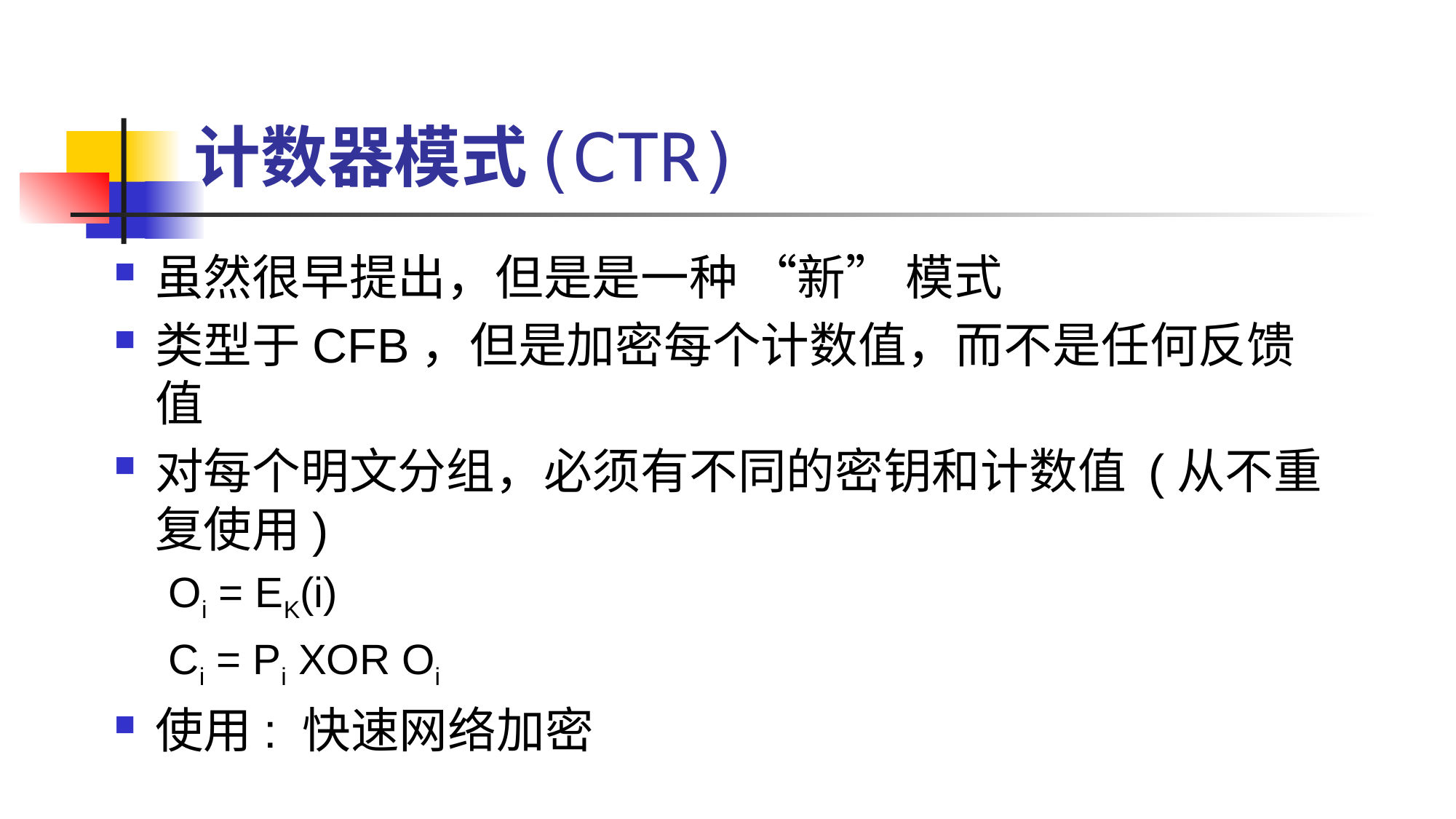

# 计数器模式(CTR)
虽然很早提出，但是是一种 “新” 模式
类型于CFB，但是加密每个计数值，而不是任何反馈值
对每个明文分组，必须有不同的密钥和计数值 (从不重复使用)
Oi = EK(i)
Ci = Pi XOR Oi
使用: 快速网络加密